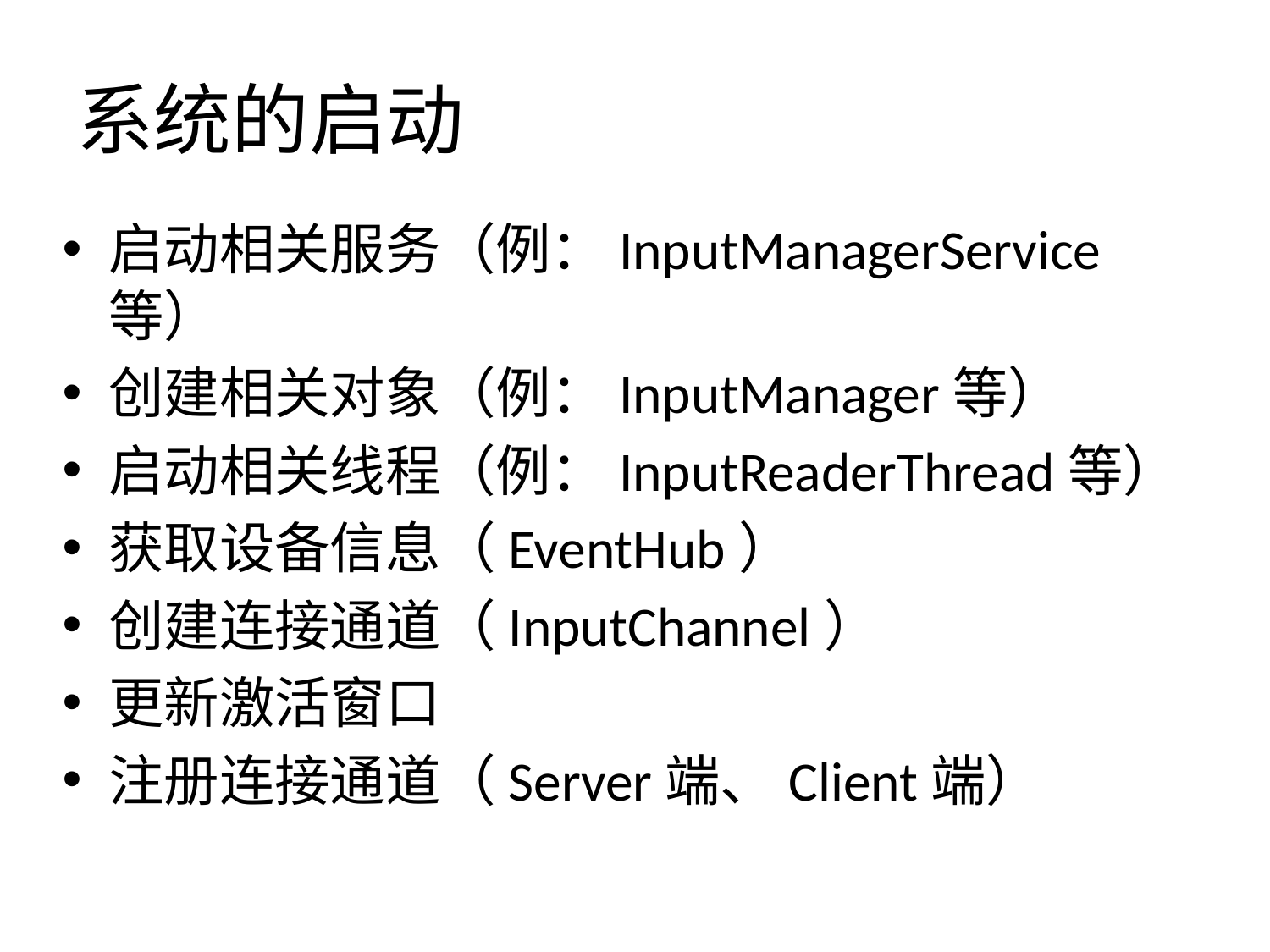

# 系统的启动
启动相关服务（例：InputManagerService等）
创建相关对象（例：InputManager等）
启动相关线程（例：InputReaderThread等）
获取设备信息（EventHub）
创建连接通道（InputChannel）
更新激活窗口
注册连接通道（Server端、Client端）